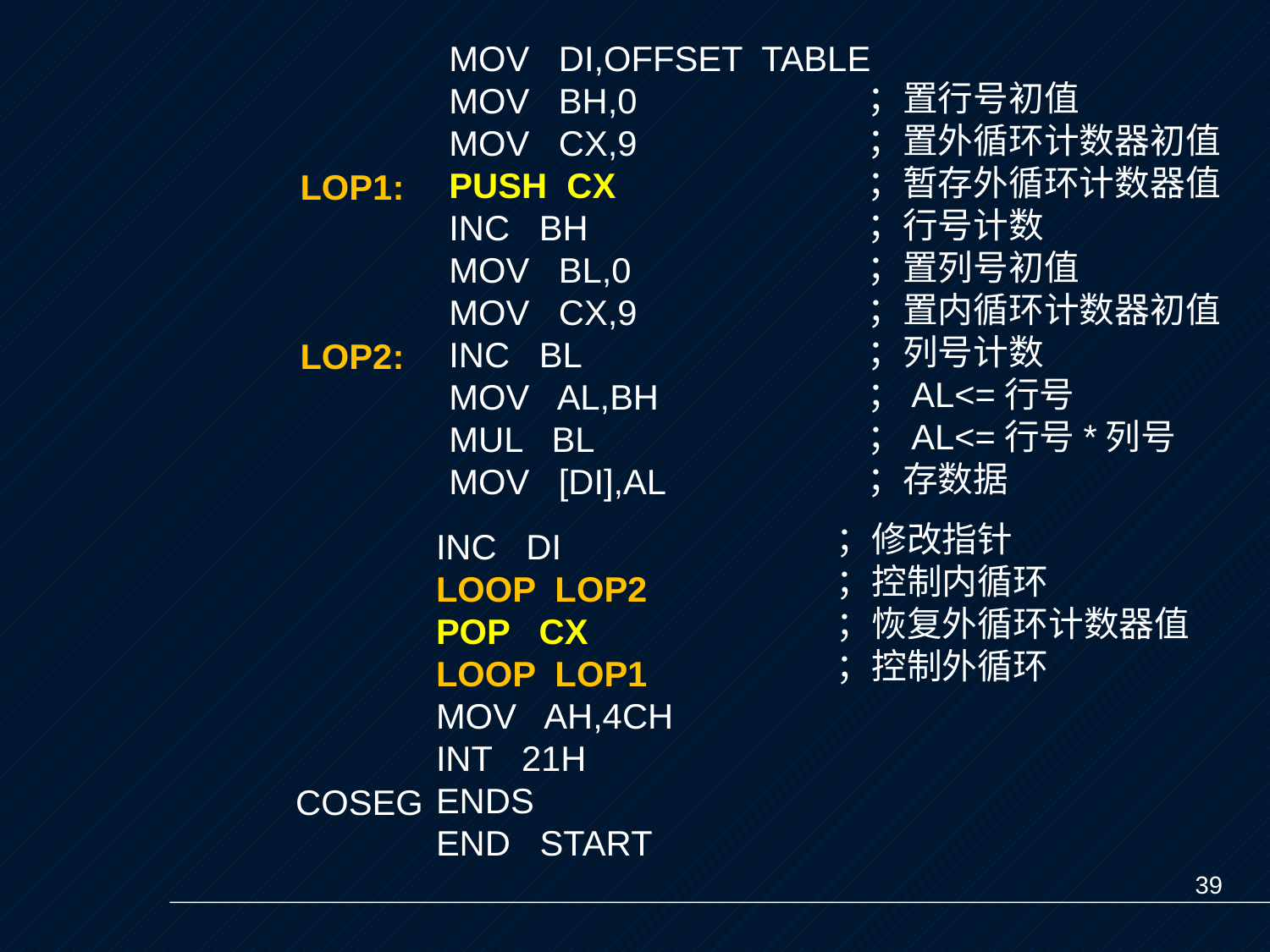

MOV   DI,OFFSET  TABLE
MOV   BH,0
MOV   CX,9
PUSH  CX
INC   BH
MOV   BL,0
MOV   CX,9
INC   BL
MOV   AL,BH
MUL   BL
MOV   [DI],AL
；置行号初值
；置外循环计数器初值
；暂存外循环计数器值
；行号计数
；置列号初值
；置内循环计数器初值
；列号计数
；AL<=行号
；AL<=行号*列号
；存数据
LOP1:

LOP2:
；修改指针
；控制内循环
；恢复外循环计数器值
；控制外循环
INC   DI
LOOP  LOP2
POP   CX
LOOP  LOP1
MOV   AH,4CH
INT   21H
ENDS
END   START
COSEG
39